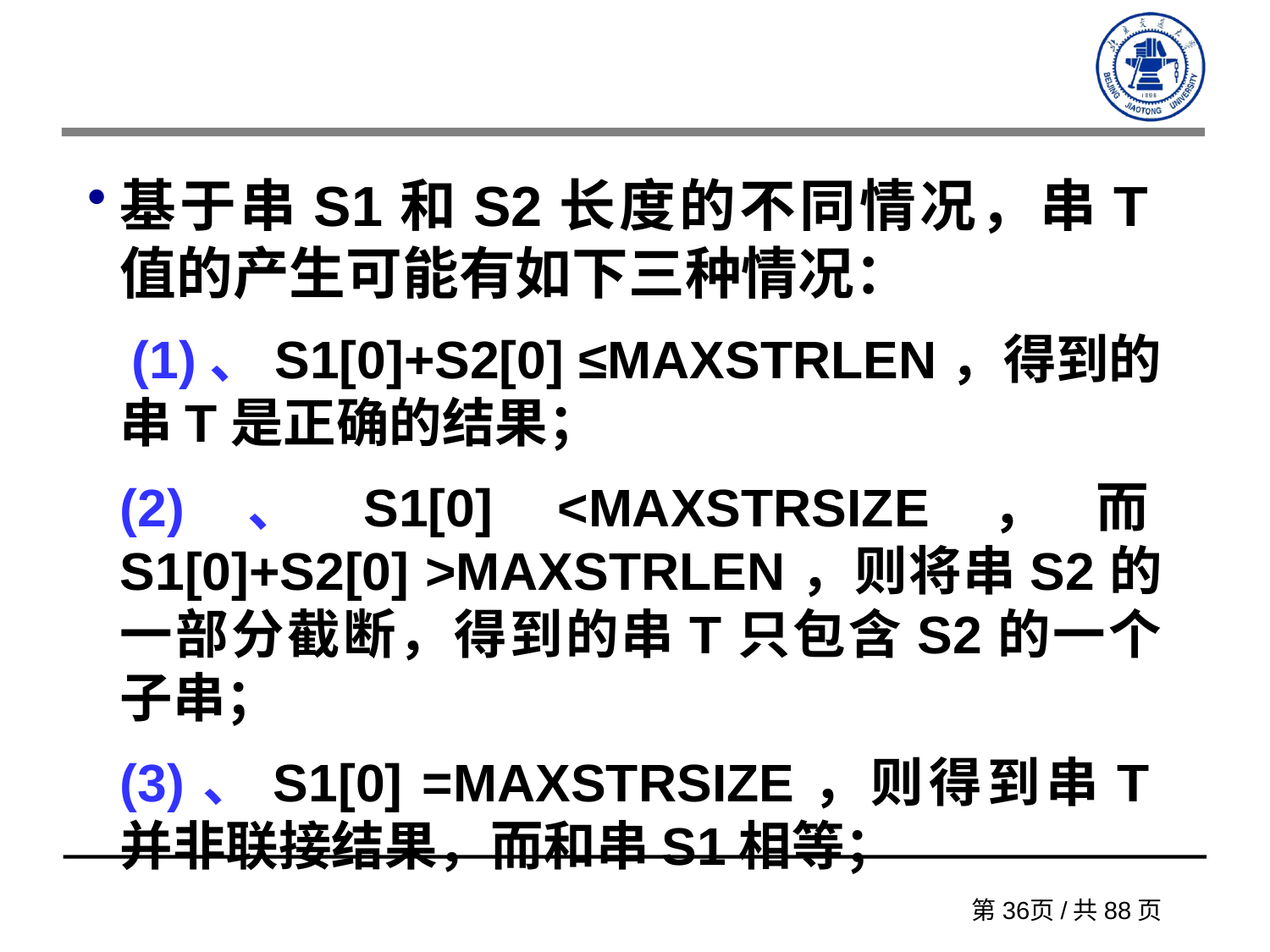

基于串S1和S2长度的不同情况，串T值的产生可能有如下三种情况：
   (1)、S1[0]+S2[0] ≤MAXSTRLEN，得到的串T是正确的结果；
	(2)、S1[0] <MAXSTRSIZE，而S1[0]+S2[0] >MAXSTRLEN，则将串S2的一部分截断，得到的串T只包含S2的一个子串；
	(3)、S1[0] =MAXSTRSIZE，则得到串T并非联接结果，而和串S1相等；
第36页/共88页